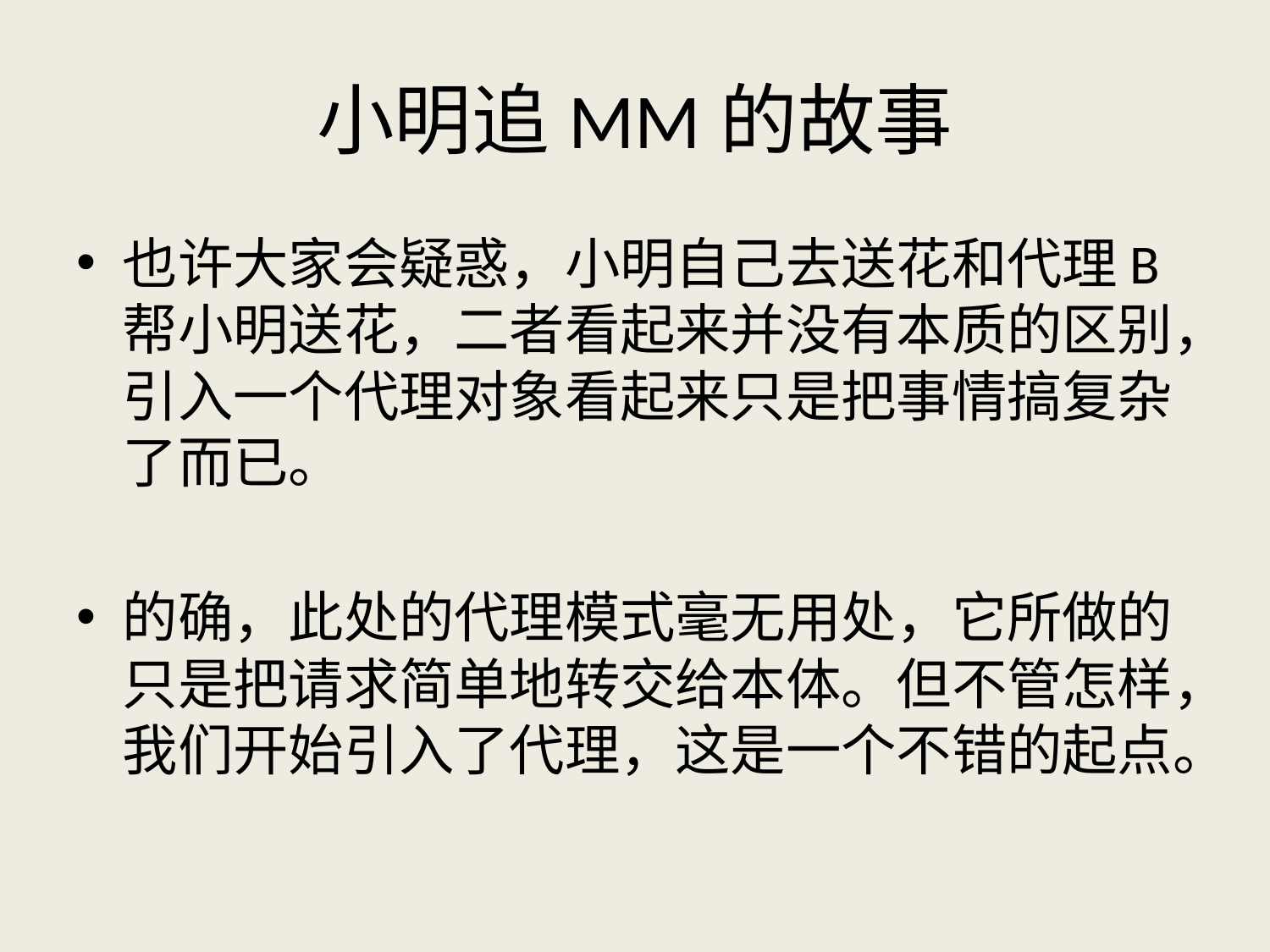

# 小明追MM的故事
也许大家会疑惑，小明自己去送花和代理B帮小明送花，二者看起来并没有本质的区别，引入一个代理对象看起来只是把事情搞复杂了而已。

的确，此处的代理模式毫无用处，它所做的只是把请求简单地转交给本体。但不管怎样，我们开始引入了代理，这是一个不错的起点。